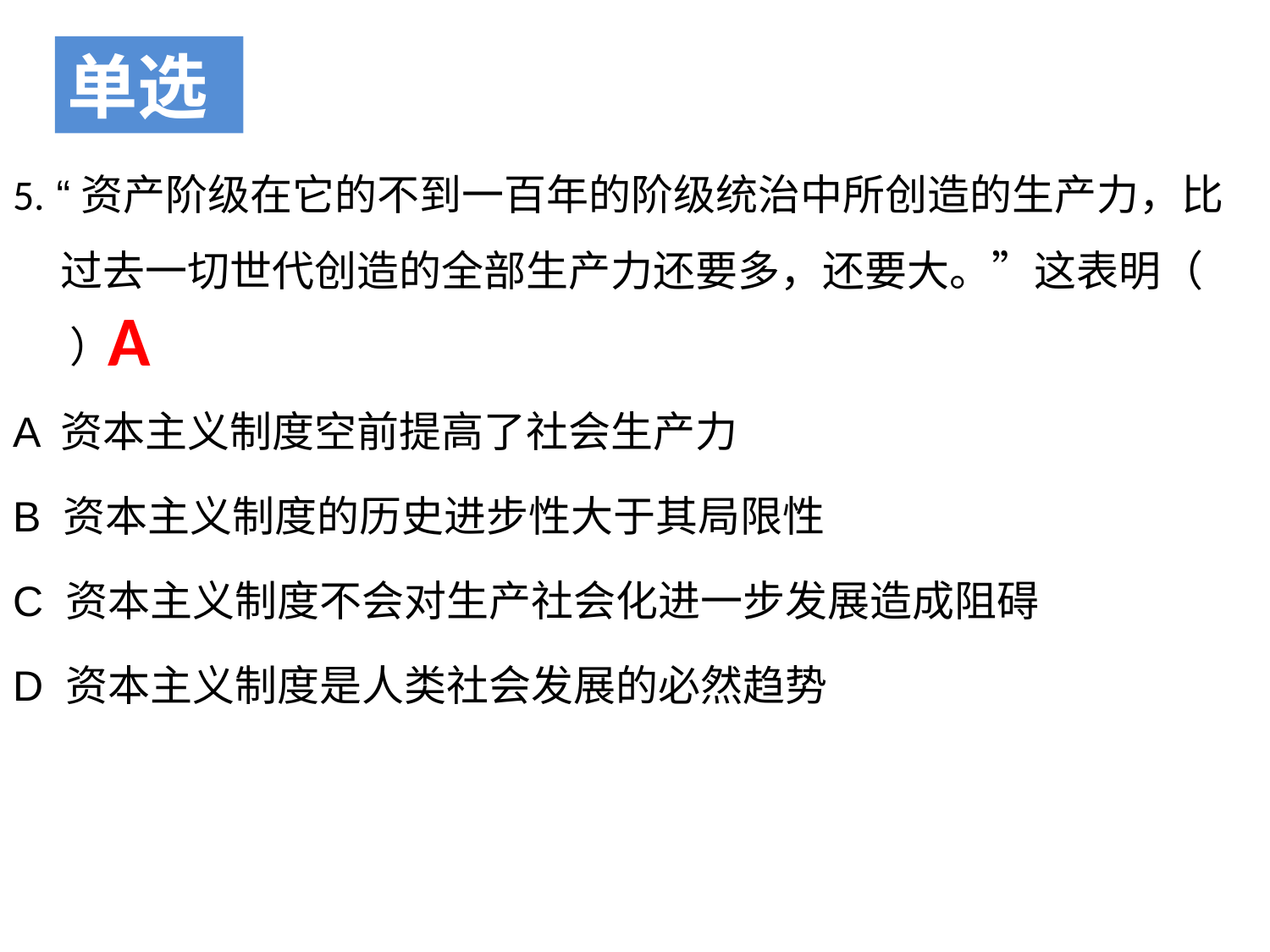

单选
5. “资产阶级在它的不到一百年的阶级统治中所创造的生产力，比过去一切世代创造的全部生产力还要多，还要大。”这表明（  ）
A 资本主义制度空前提高了社会生产力
B 资本主义制度的历史进步性大于其局限性
C 资本主义制度不会对生产社会化进一步发展造成阻碍
D 资本主义制度是人类社会发展的必然趋势
A